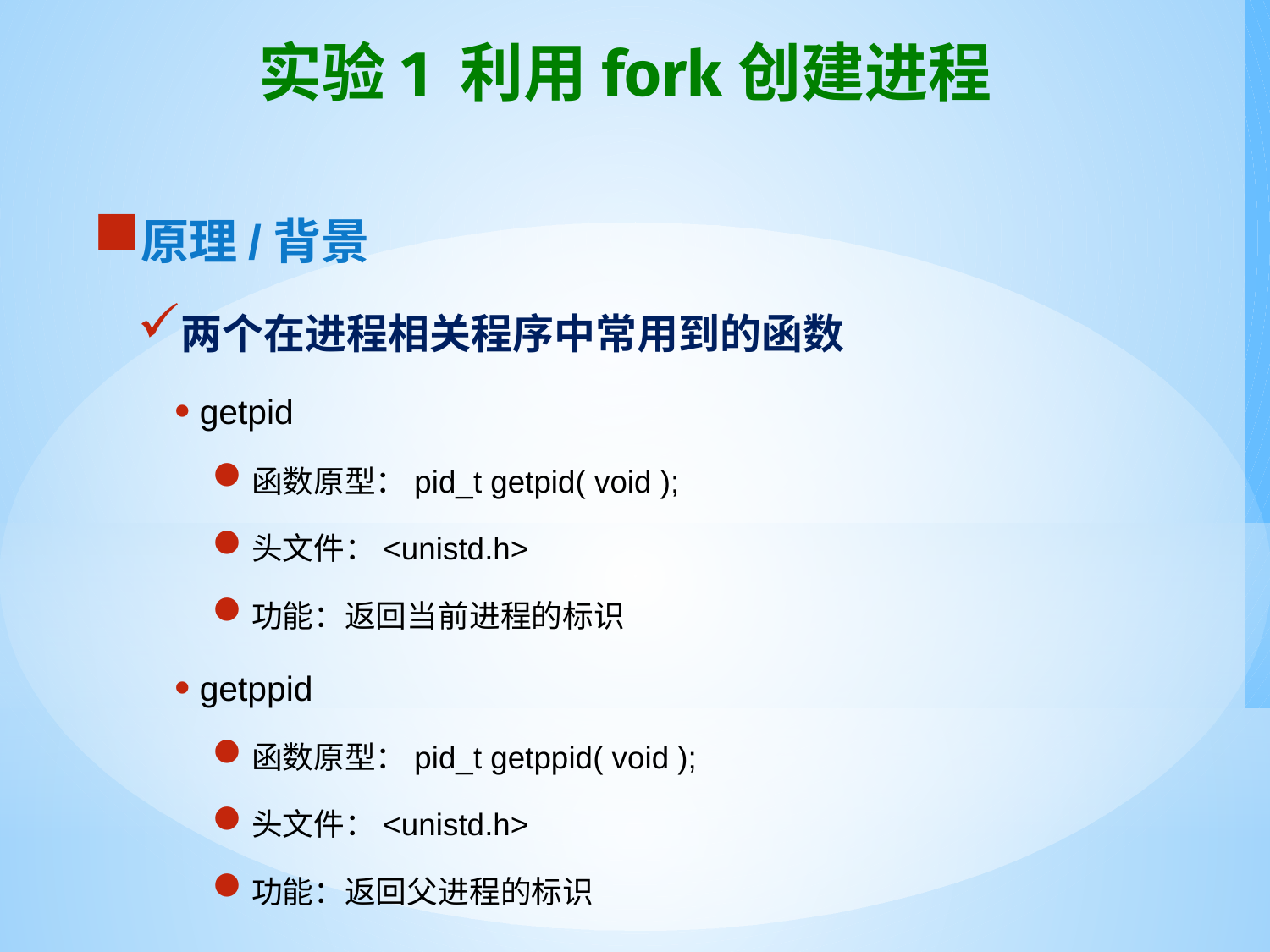

# 实验1 利用fork创建进程
原理/背景
两个在进程相关程序中常用到的函数
getpid
函数原型：pid_t getpid( void );
头文件：<unistd.h>
功能：返回当前进程的标识
getppid
函数原型：pid_t getppid( void );
头文件：<unistd.h>
功能：返回父进程的标识